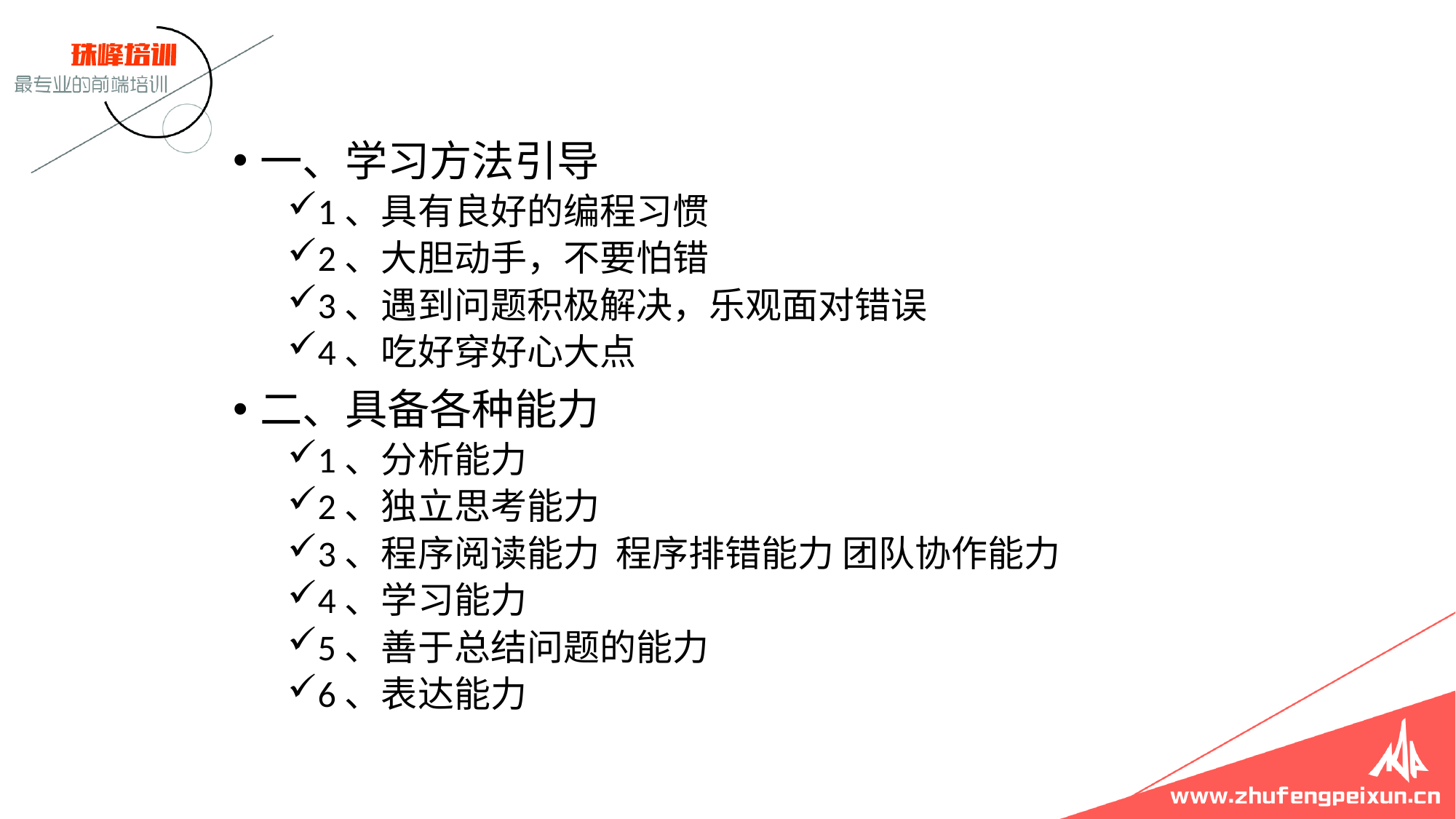

一、学习方法引导
1、具有良好的编程习惯
2、大胆动手，不要怕错
3、遇到问题积极解决，乐观面对错误
4、吃好穿好心大点
二、具备各种能力
1、分析能力
2、独立思考能力
3、程序阅读能力  程序排错能力 团队协作能力
4、学习能力
5、善于总结问题的能力
6、表达能力